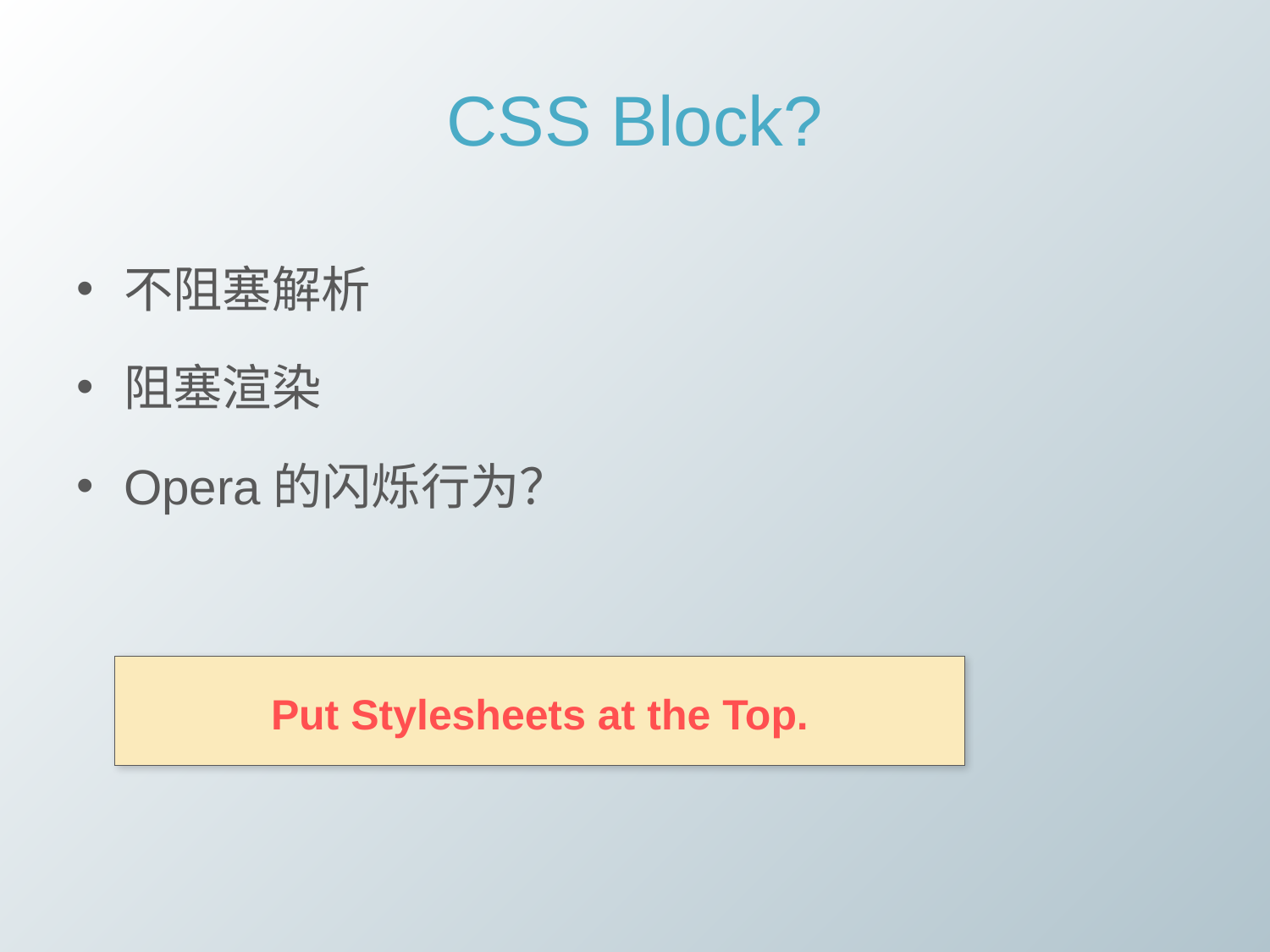

# CSS Block?
不阻塞解析
阻塞渲染
Opera的闪烁行为？
Put Stylesheets at the Top.